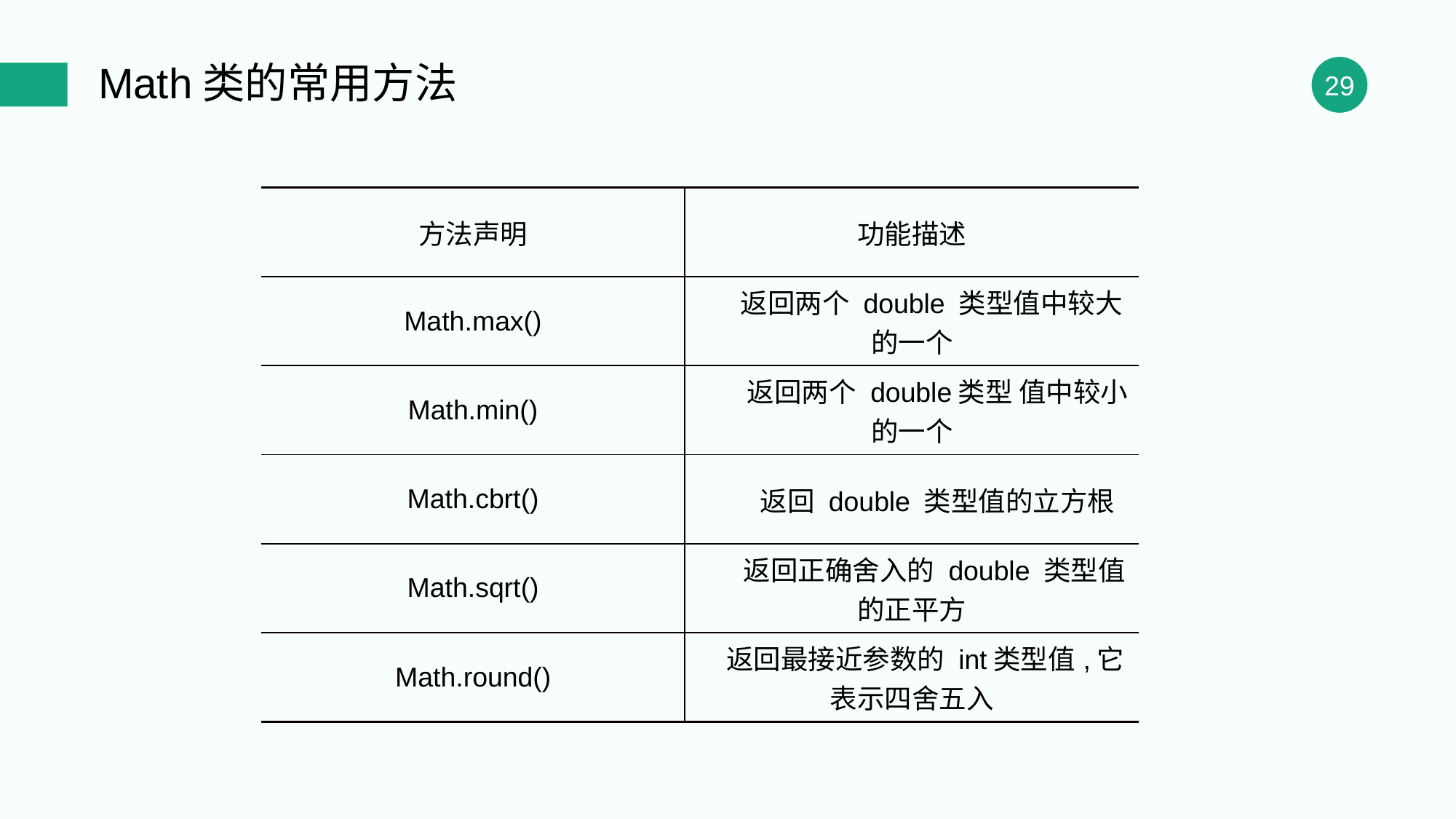

Math类的常用方法
| 方法声明 | 功能描述 |
| --- | --- |
| Math.max() | 返回两个 double 类型值中较大的一个 |
| Math.min() | 返回两个 double类型 值中较小的一个 |
| Math.cbrt() | 返回 double 类型值的立方根 |
| Math.sqrt() | 返回正确舍入的 double 类型值的正平方 |
| Math.round() | 返回最接近参数的 int类型值,它表示四舍五入 |